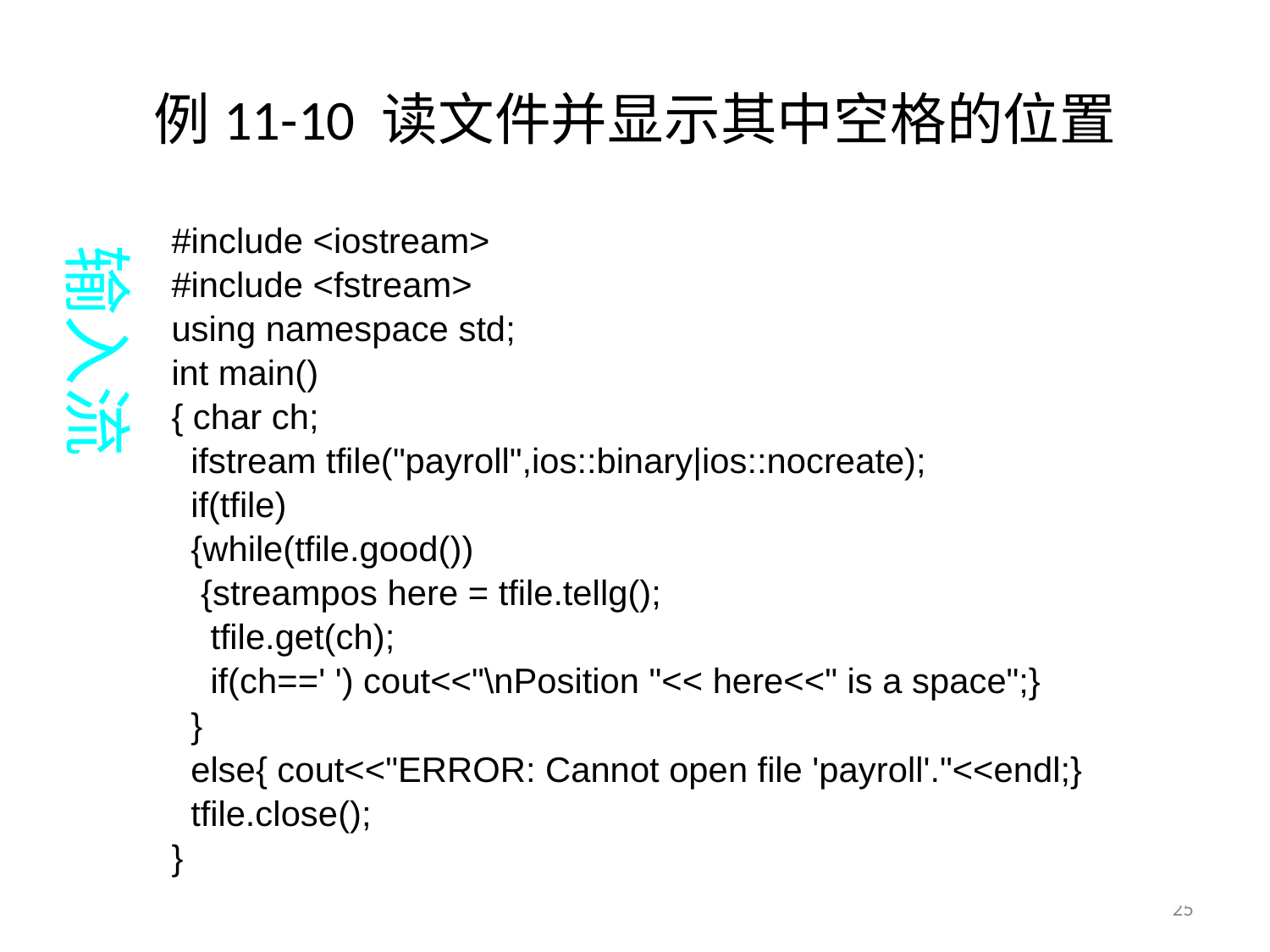

# 例11-10 读文件并显示其中空格的位置
#include <iostream>
#include <fstream>
using namespace std;
int main()
{ char ch;
  ifstream tfile("payroll",ios::binary|ios::nocreate);
  if(tfile)
  {while(tfile.good())
   {streampos here = tfile.tellg();
    tfile.get(ch);
    if(ch==' ') cout<<"\nPosition "<< here<<" is a space";}
  }
  else{ cout<<"ERROR: Cannot open file 'payroll'."<<endl;}
  tfile.close();
}
输入流

25